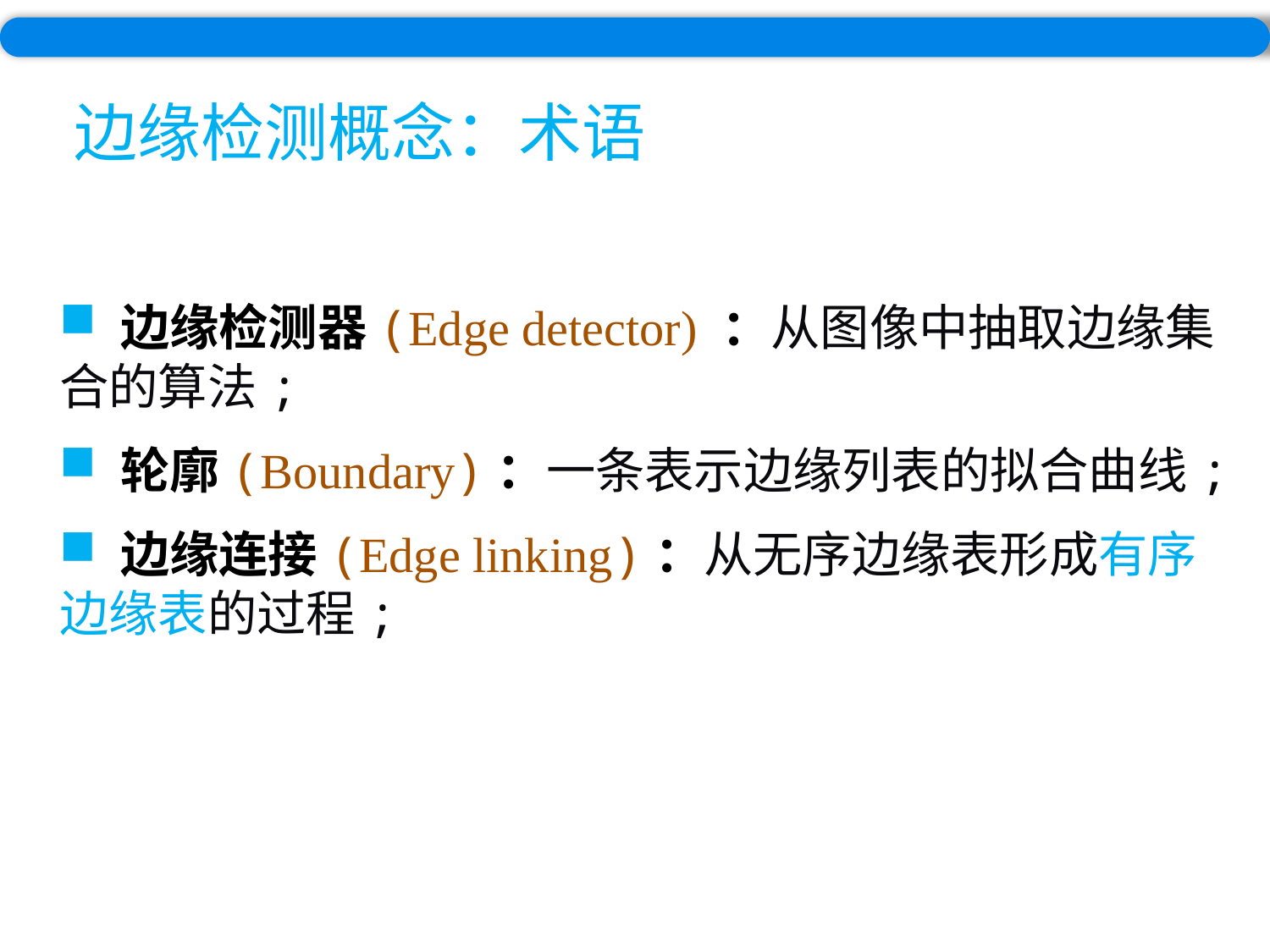

边缘检测概念：术语
 边缘检测器(Edge detector) ：从图像中抽取边缘集合的算法;
 轮廓(Boundary)：一条表示边缘列表的拟合曲线;
 边缘连接(Edge linking)：从无序边缘表形成有序边缘表的过程;